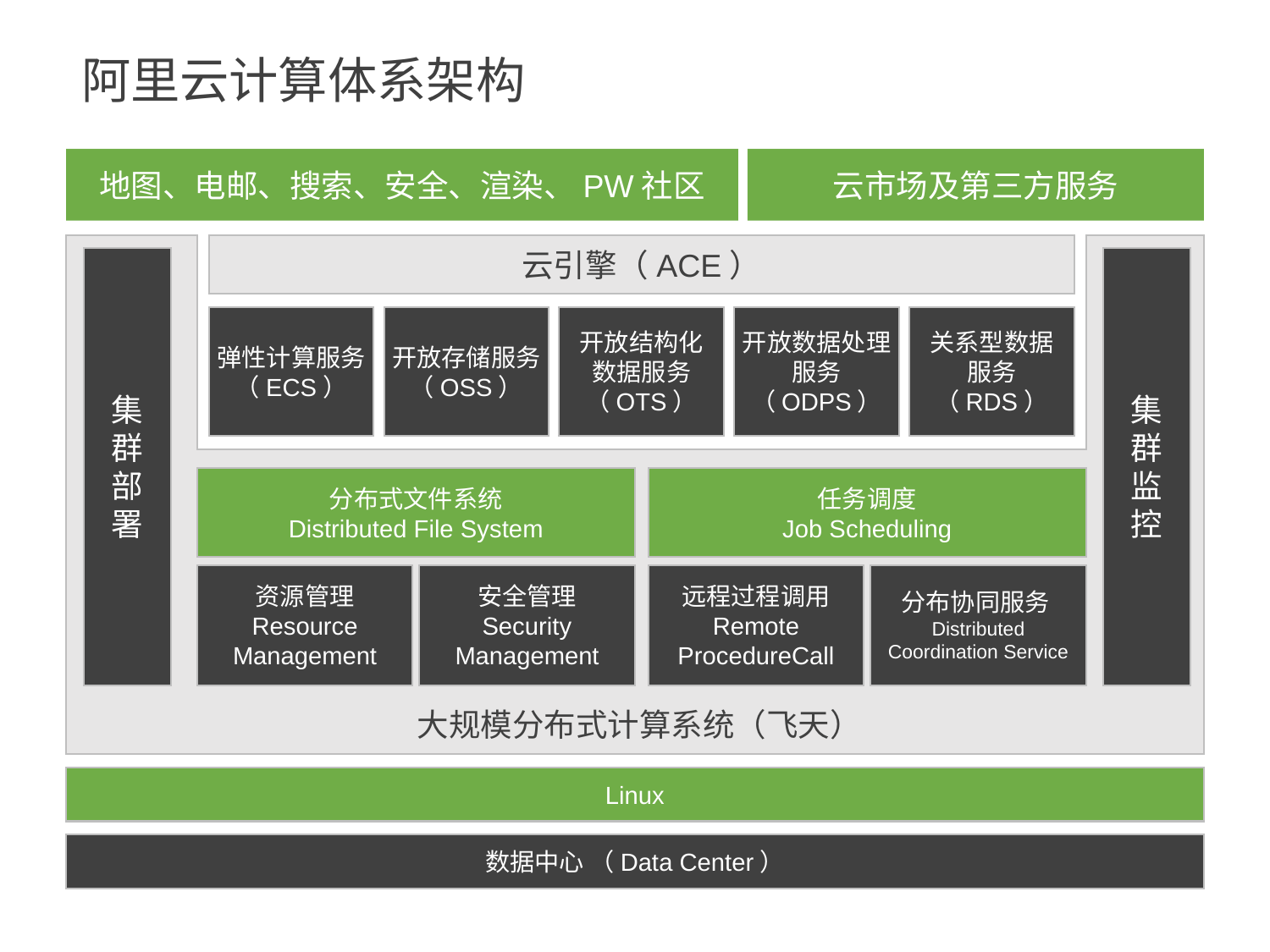

阿里云计算体系架构
地图、电邮、搜索、安全、渲染、PW社区
云市场及第三方服务

云引擎（ACE）
弹性计算服务
（ECS）
开放存储服务（OSS）
开放结构化
数据服务（OTS）
开放数据处理服务
（ODPS）
关系型数据
服务
（RDS）
集群部署
集群监控
分布式文件系统
Distributed File System
任务调度
Job Scheduling
资源管理
Resource Management
安全管理
Security Management
远程过程调用
Remote ProcedureCall
分布协同服务Distributed Coordination Service
大规模分布式计算系统（飞天）
Linux
数据中心 （Data Center）